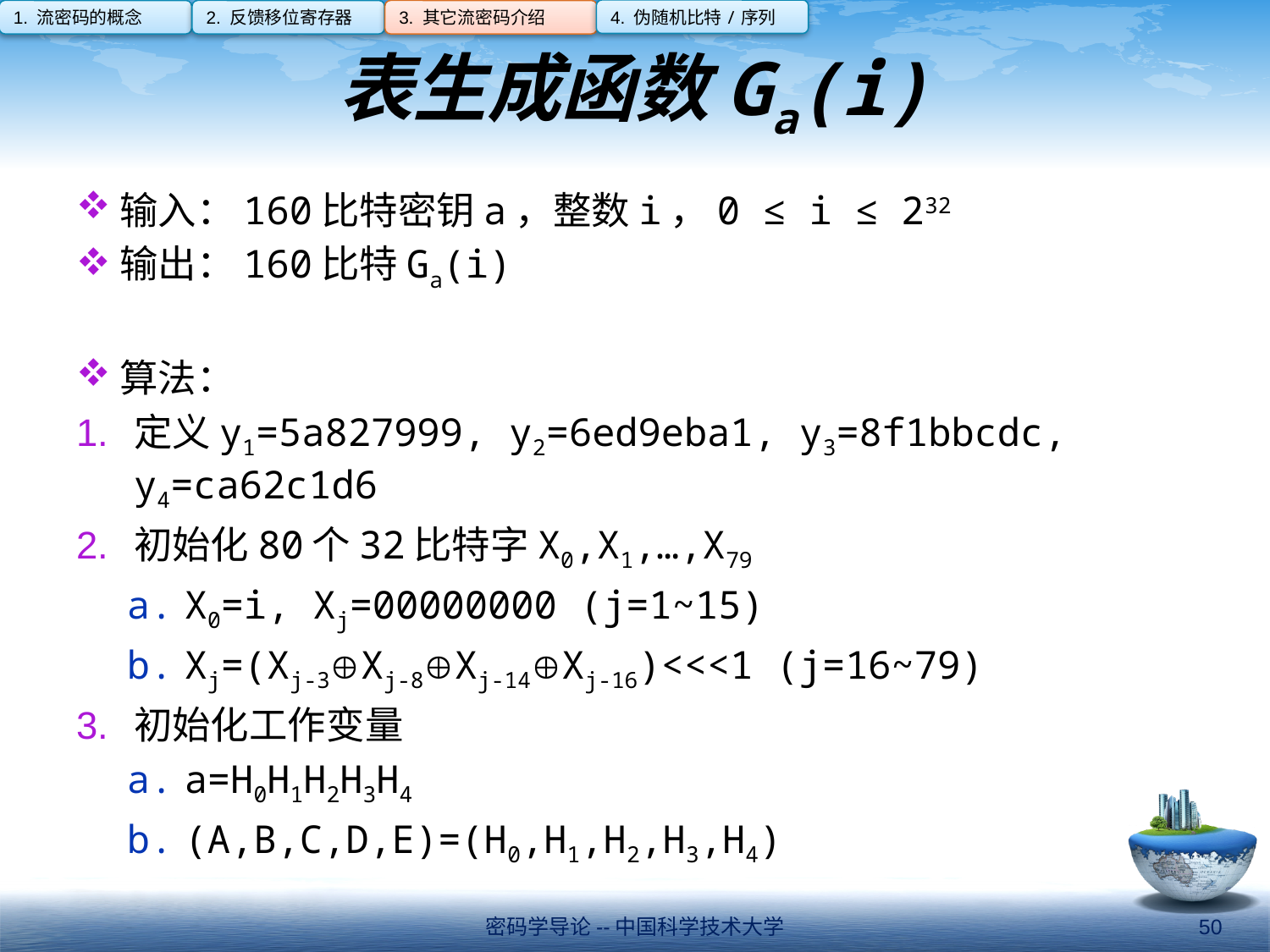

4. 伪随机比特/序列
1. 流密码的概念
2. 反馈移位寄存器
3. 其它流密码介绍
# 表生成函数Ga(i)
输入：160比特密钥a，整数i，0 ≤ i ≤ 232
输出：160比特Ga(i)

算法：
定义y1=5a827999, y2=6ed9eba1, y3=8f1bbcdc, y4=ca62c1d6
初始化80个32比特字X0,X1,…,X79
X0=i, Xj=00000000 (j=1~15)
Xj=(Xj-3⊕Xj-8⊕Xj-14⊕Xj-16)<<<1 (j=16~79)
初始化工作变量
a=H0H1H2H3H4
(A,B,C,D,E)=(H0,H1,H2,H3,H4)
密码学导论--中国科学技术大学
50